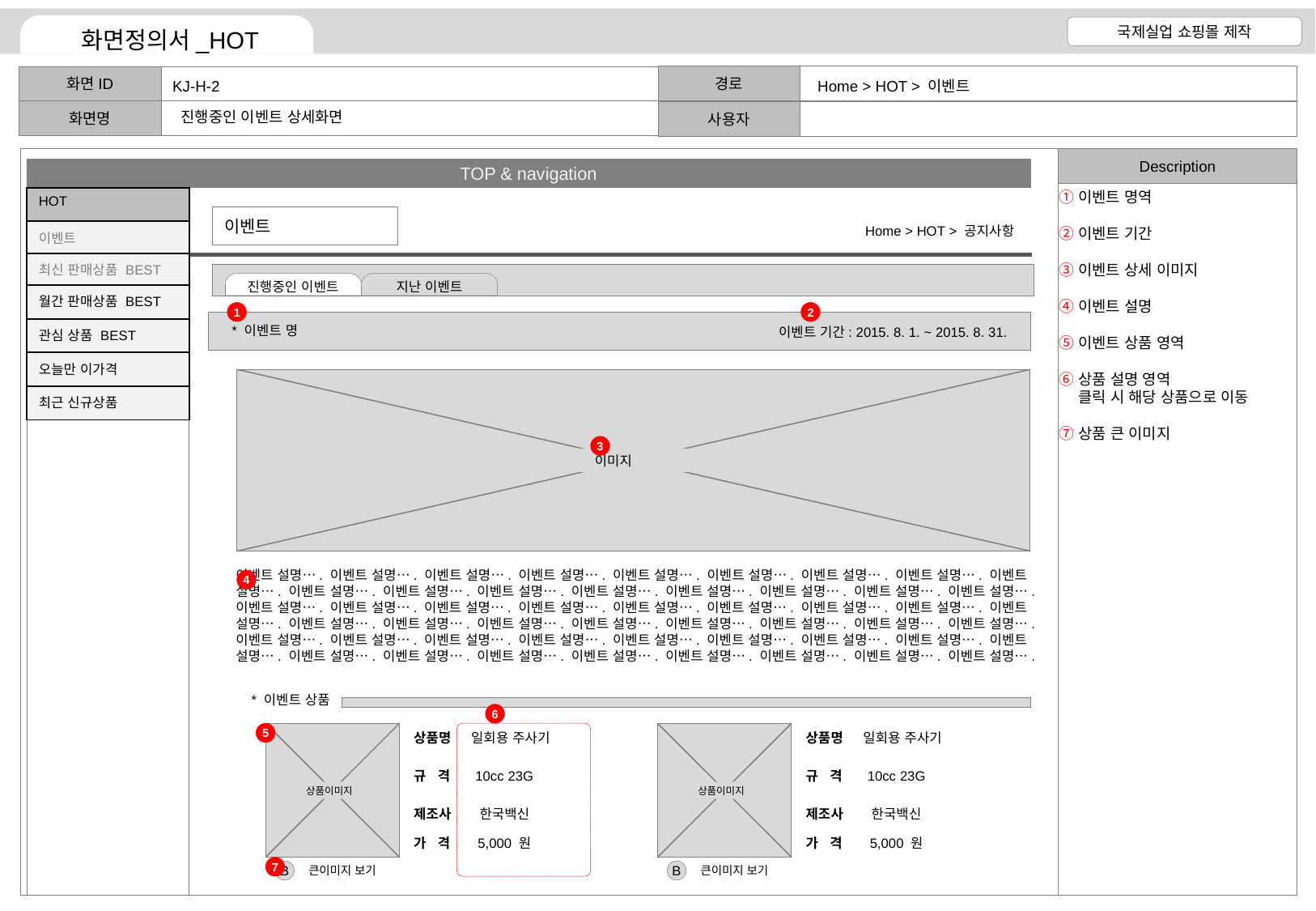

KJ-H-2
Home > HOT > 이벤트
진행중인 이벤트 상세화면
이벤트 명역
이벤트 기간

이벤트 상세 이미지
이벤트 설명

이벤트 상품 영역

상품 설명 영역
클릭 시 해당 상품으로 이동

상품 큰 이미지
이벤트
Home > HOT > 공지사항

진행중인 이벤트
지난 이벤트

1
2

* 이벤트 명
이벤트 기간: 2015. 8. 1. ~ 2015. 8. 31.

이미지
3
이벤트 설명…. 이벤트 설명…. 이벤트 설명…. 이벤트 설명…. 이벤트 설명…. 이벤트 설명…. 이벤트 설명…. 이벤트 설명…. 이벤트
설명…. 이벤트 설명…. 이벤트 설명…. 이벤트 설명…. 이벤트 설명…. 이벤트 설명…. 이벤트 설명…. 이벤트 설명…. 이벤트 설명….
이벤트 설명…. 이벤트 설명…. 이벤트 설명…. 이벤트 설명…. 이벤트 설명…. 이벤트 설명…. 이벤트 설명…. 이벤트 설명…. 이벤트
설명…. 이벤트 설명…. 이벤트 설명…. 이벤트 설명…. 이벤트 설명…. 이벤트 설명…. 이벤트 설명…. 이벤트 설명…. 이벤트 설명….
이벤트 설명…. 이벤트 설명…. 이벤트 설명…. 이벤트 설명…. 이벤트 설명…. 이벤트 설명…. 이벤트 설명…. 이벤트 설명…. 이벤트
설명…. 이벤트 설명…. 이벤트 설명…. 이벤트 설명…. 이벤트 설명…. 이벤트 설명…. 이벤트 설명…. 이벤트 설명…. 이벤트 설명….
4
* 이벤트 상품

6
5

상품이미지
상품명

일회용 주사기

상품이미지
상품명
일회용 주사기
규   격
10cc 23G
규   격
10cc 23G
제조사
한국백신
제조사
한국백신
가   격
5,000 원
가   격
5,000 원
7
큰이미지 보기
큰이미지 보기
B
B